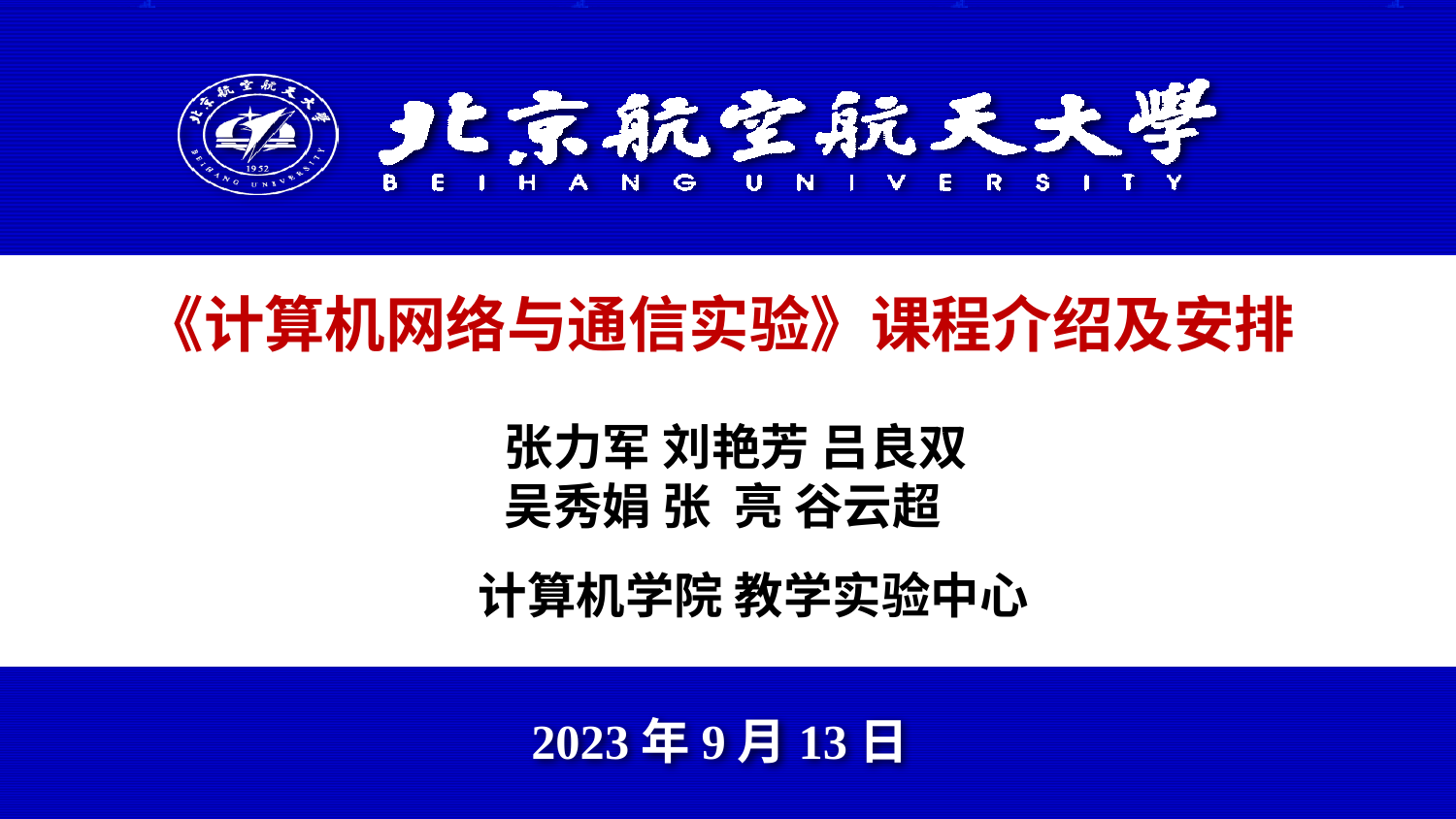

《计算机网络与通信实验》课程介绍及安排
张力军 刘艳芳 吕良双
吴秀娟 张  亮 谷云超
计算机学院 教学实验中心
2023年9月13日